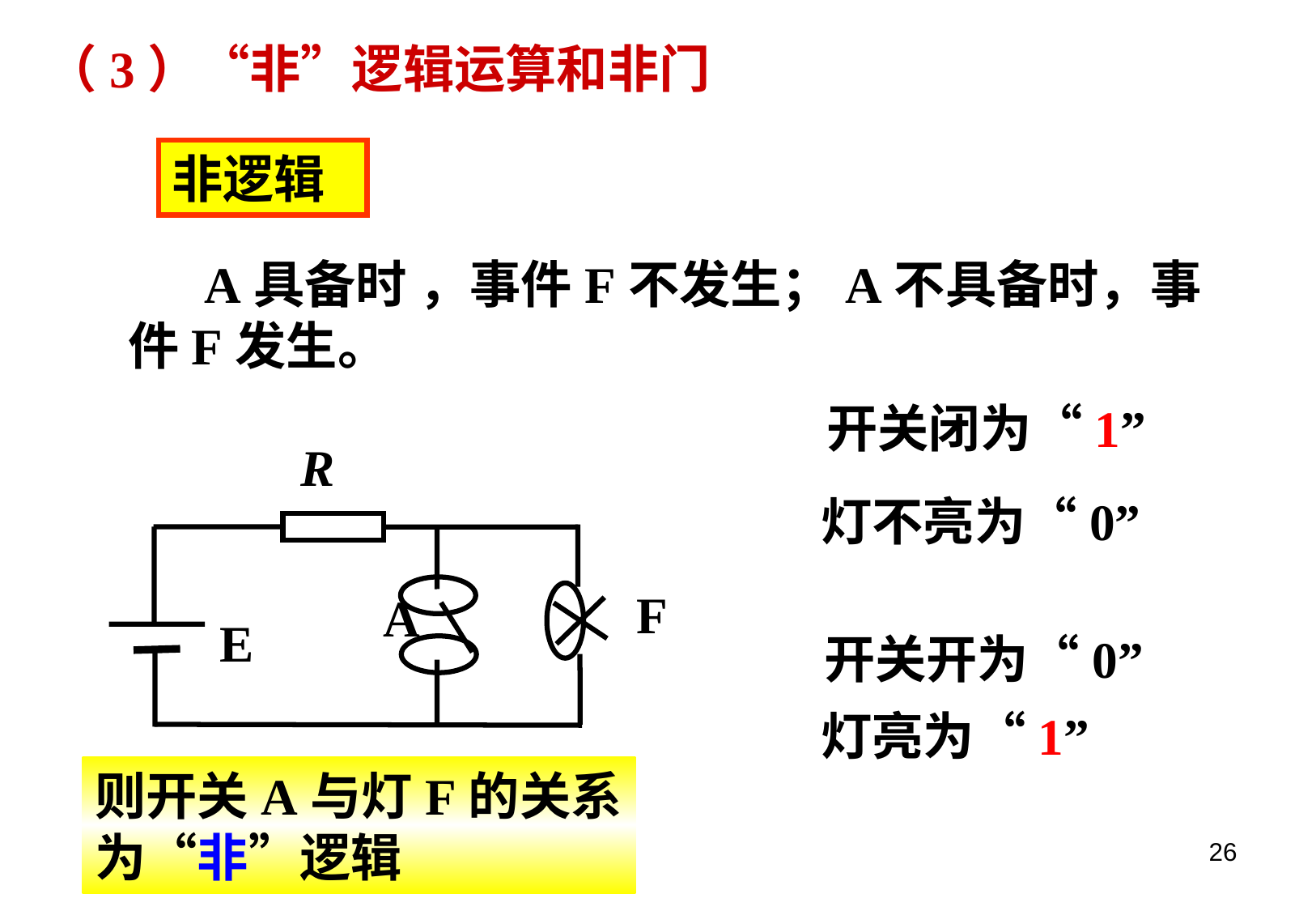

（3）“非”逻辑运算和非门
非逻辑
A具备时 ，事件F不发生；A不具备时，事件F发生。
开关闭为“1”
R

F
A

E

灯不亮为“0”
开关开为“0”
灯亮为“1”
则开关A与灯F的关系为“非”逻辑
26